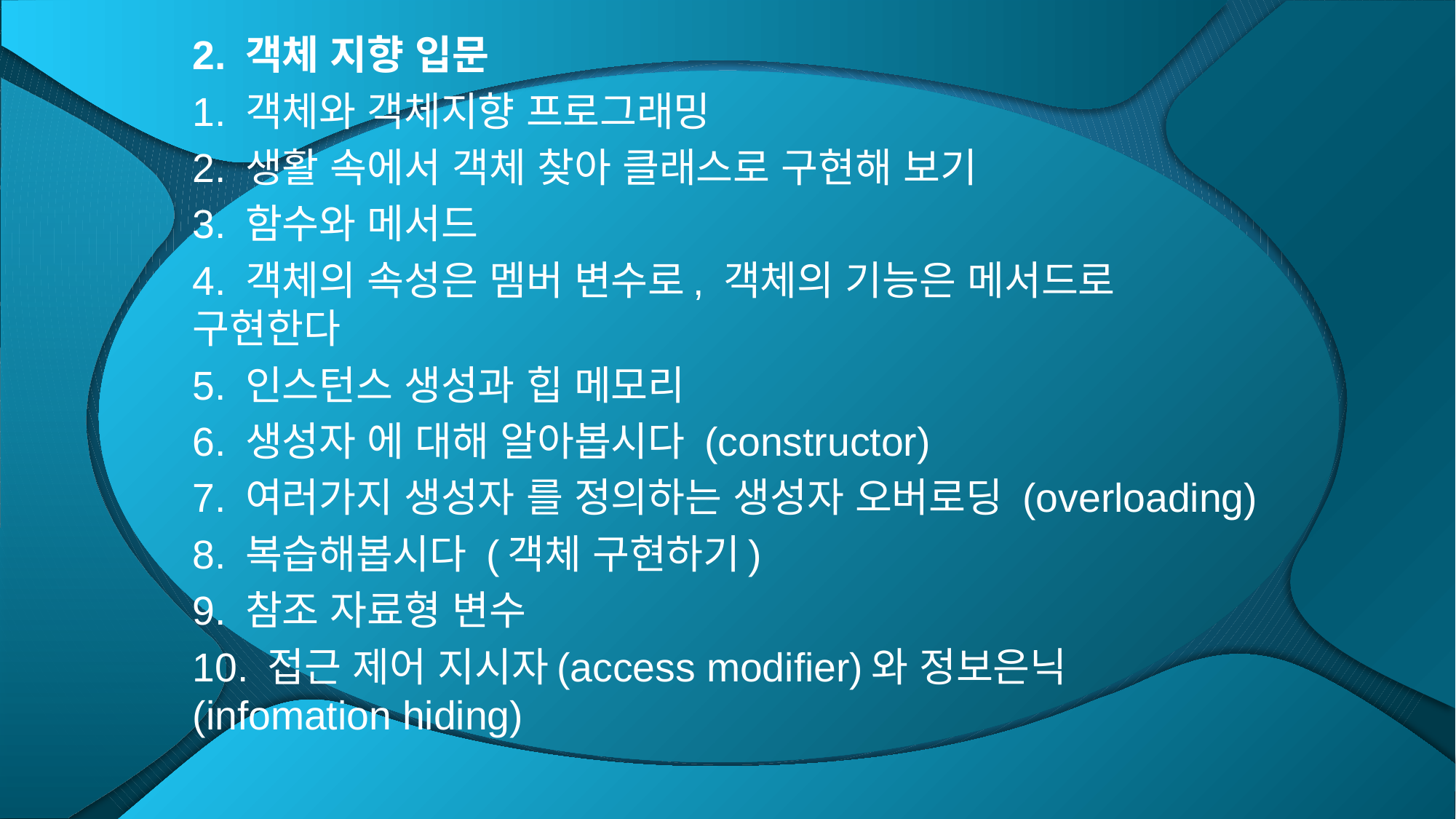

2. 객체 지향 입문
1. 객체와 객체지향 프로그래밍
2. 생활 속에서 객체 찾아 클래스로 구현해 보기
3. 함수와 메서드
4. 객체의 속성은 멤버 변수로, 객체의 기능은 메서드로 구현한다
5. 인스턴스 생성과 힙 메모리
6. 생성자 에 대해 알아봅시다 (constructor)
7. 여러가지 생성자 를 정의하는 생성자 오버로딩 (overloading)
8. 복습해봅시다 (객체 구현하기)
9. 참조 자료형 변수
10. 접근 제어 지시자(access modifier)와 정보은닉(infomation hiding)